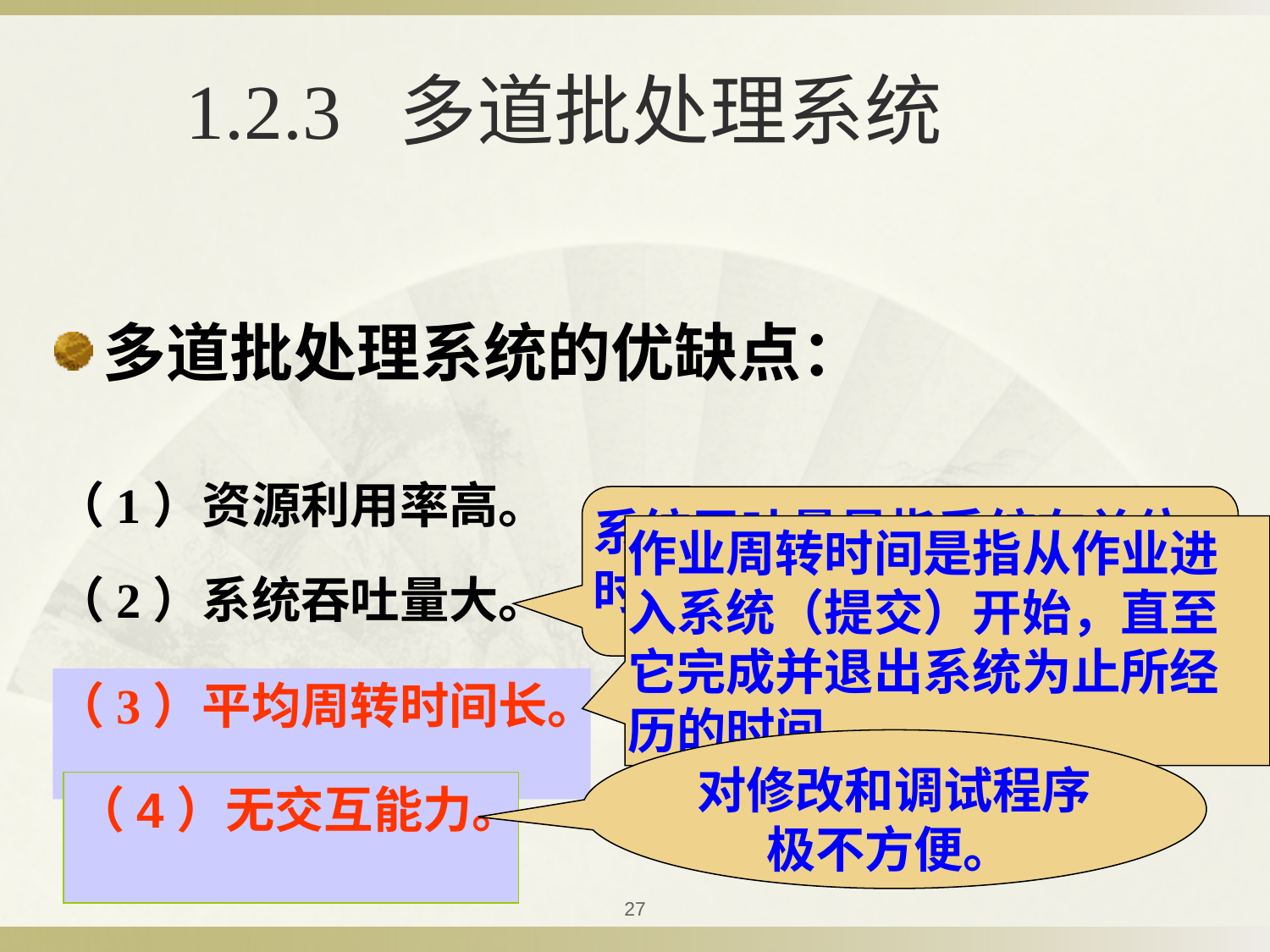

1.2.3  多道批处理系统
多道批处理系统的优缺点：
（1）资源利用率高。
系统吞吐量是指系统在单位时间内所完成的总工作量。
作业周转时间是指从作业进入系统（提交）开始，直至它完成并退出系统为止所经历的时间。
（2）系统吞吐量大。
（3）平均周转时间长。
对修改和调试程序极不方便。
（4）无交互能力。
27